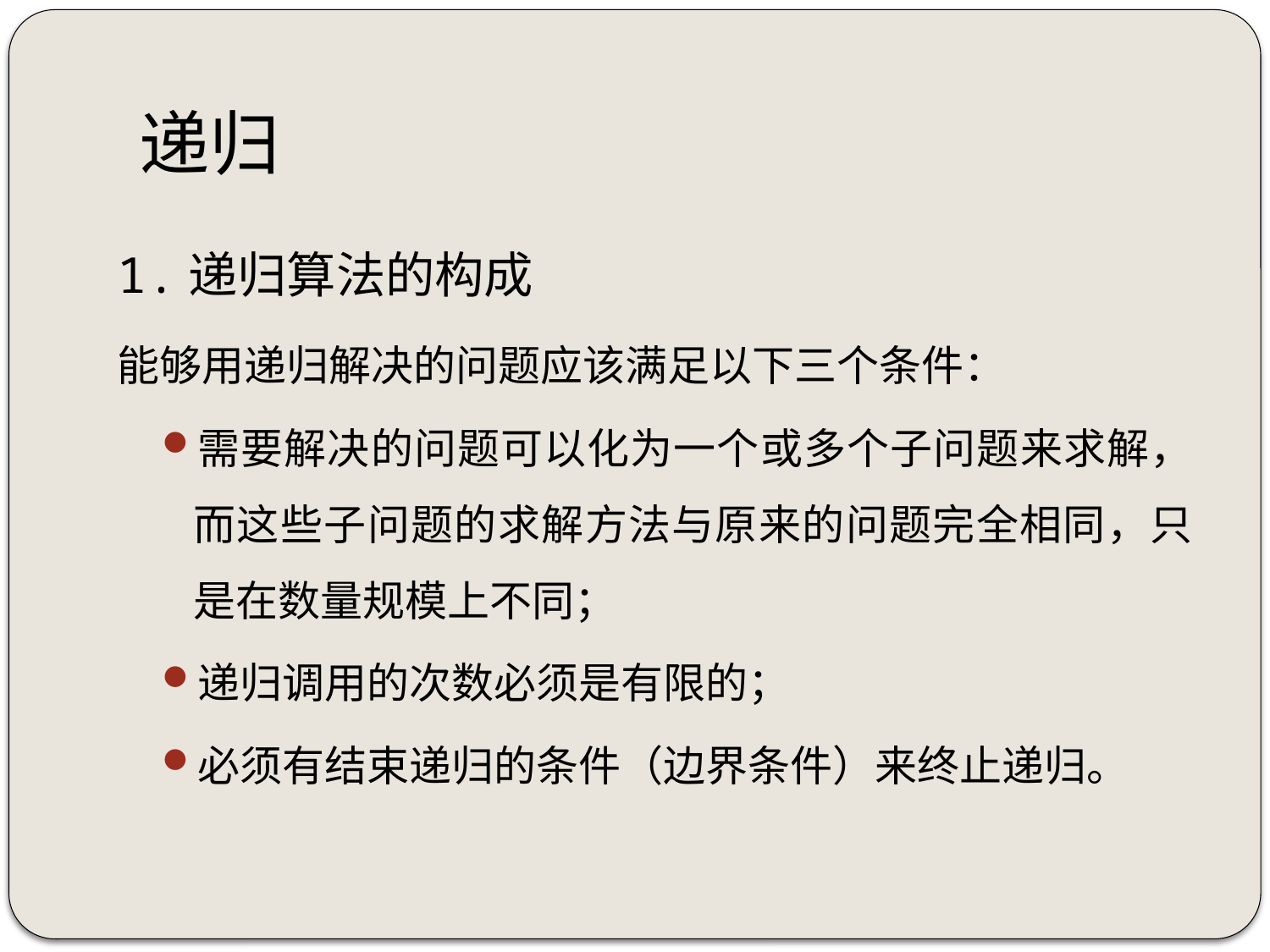

# 递归
1.递归算法的构成
能够用递归解决的问题应该满足以下三个条件：
需要解决的问题可以化为一个或多个子问题来求解，而这些子问题的求解方法与原来的问题完全相同，只是在数量规模上不同；
递归调用的次数必须是有限的；
必须有结束递归的条件（边界条件）来终止递归。